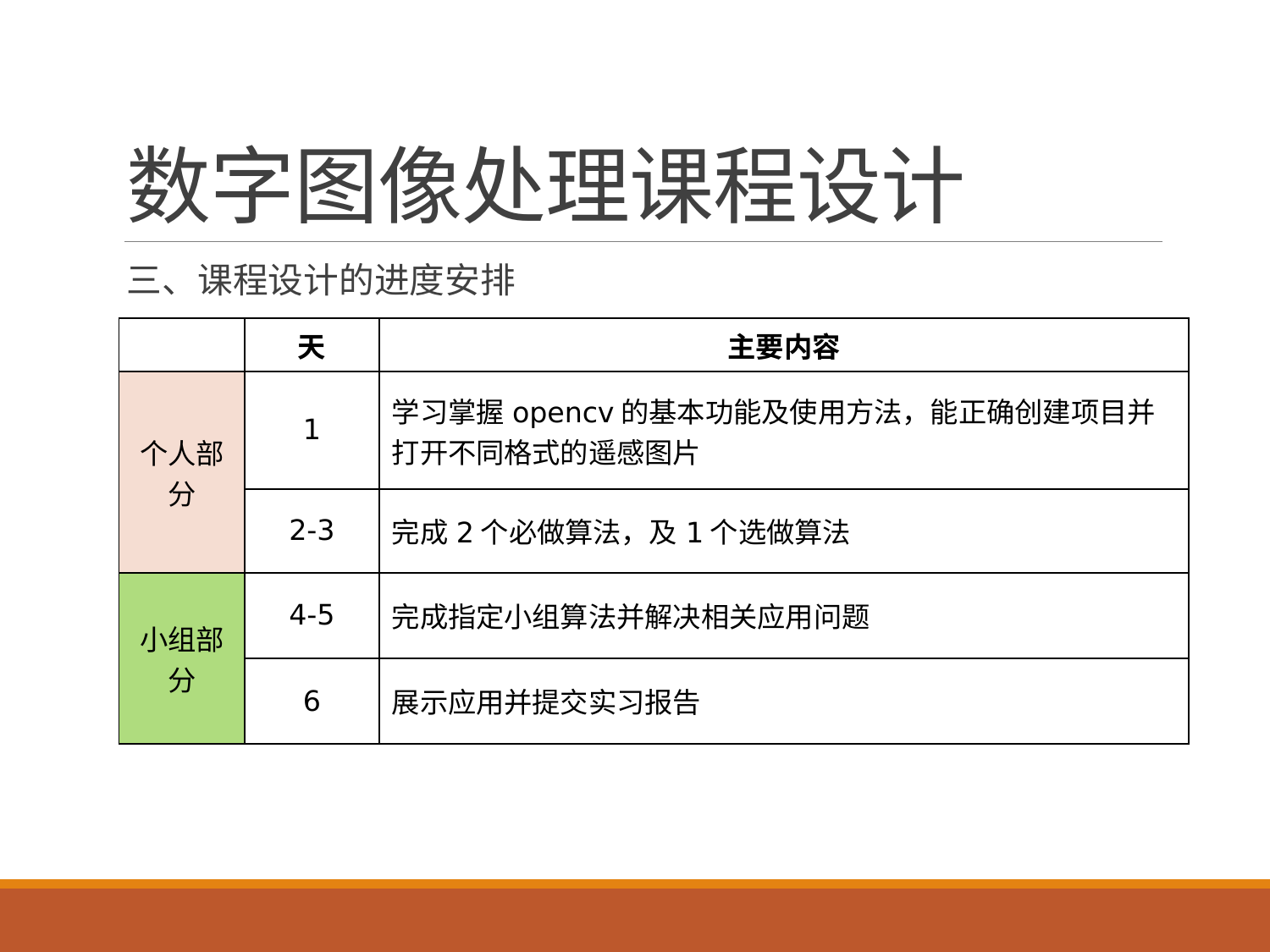

# 数字图像处理课程设计
三、课程设计的进度安排

|  | 天 | 主要内容 |
| --- | --- | --- |
| 个人部分 | 1 | 学习掌握opencv的基本功能及使用方法，能正确创建项目并打开不同格式的遥感图片 |
|  | 2-3 | 完成2个必做算法，及1个选做算法 |
| 小组部分 | 4-5 | 完成指定小组算法并解决相关应用问题 |
|  | 6 | 展示应用并提交实习报告 |